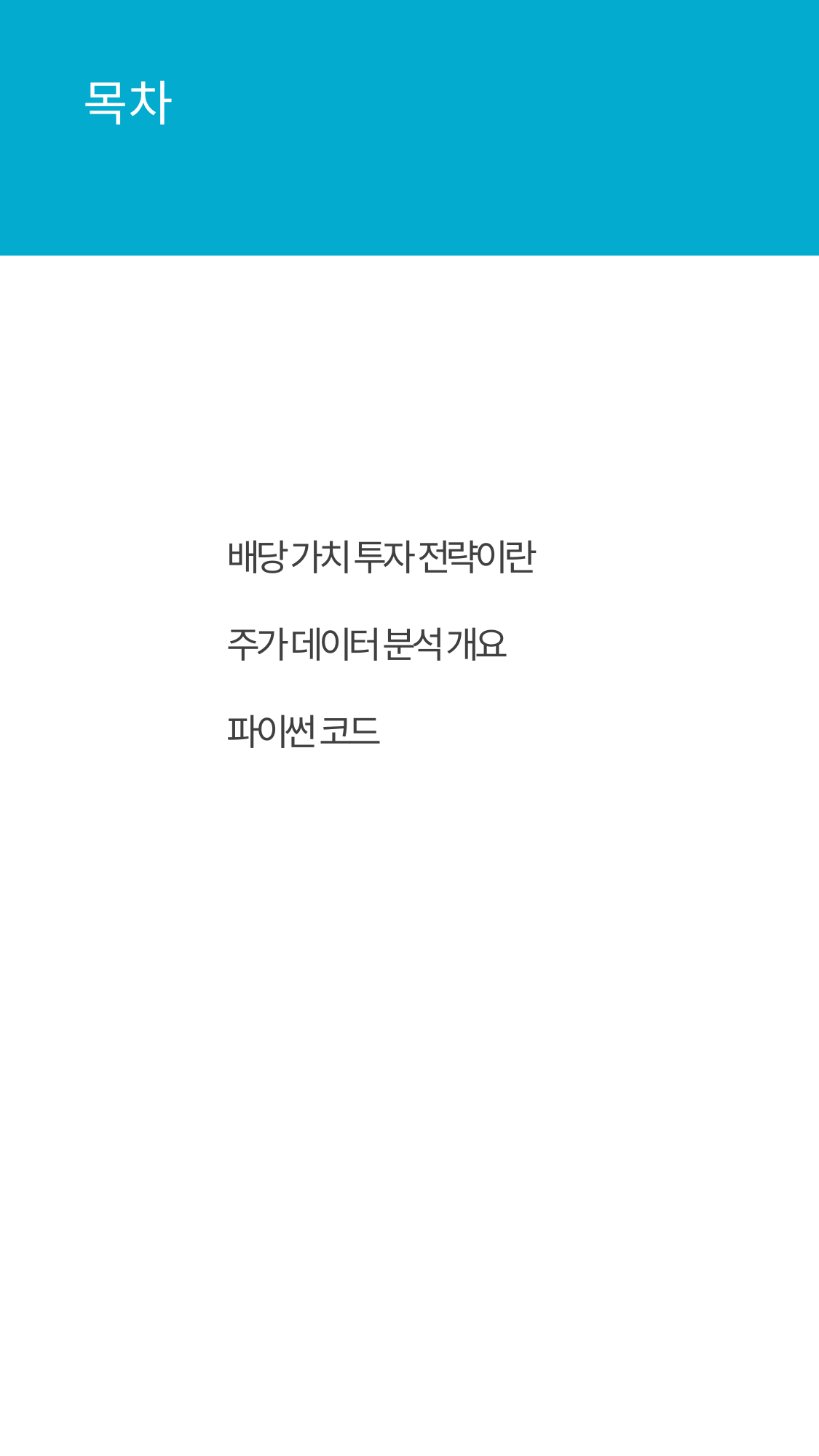

목차
배당 가치 투자 전략이란

주가 데이터 분석 개요

파이썬 코드